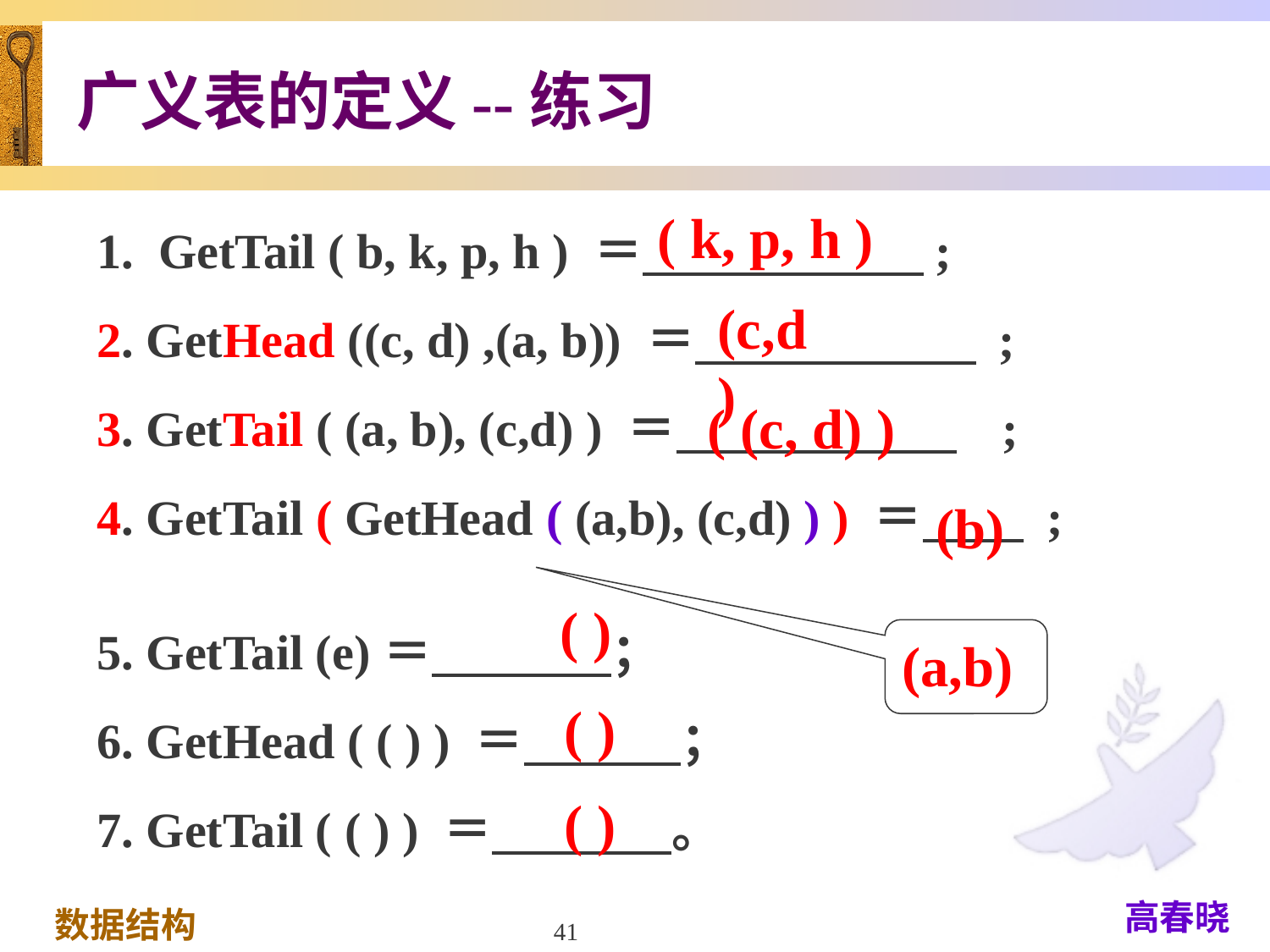

广义表的定义--练习
( k, p, h )
1.  GetTail ( b, k, p, h ) ＝                         ;
2. GetHead ((c, d) ,(a, b)) ＝                          ;
3. GetTail ( (a, b), (c,d) ) ＝                            ;
4. GetTail ( GetHead ( (a,b), (c,d) ) ) ＝          ;
(c,d)
( (c, d) )
(b)
( )
5. GetTail (e)＝                ；
6. GetHead ( ( ) ) ＝              ；
7. GetTail ( ( ) ) ＝                。
(a,b)
( )
( )
41